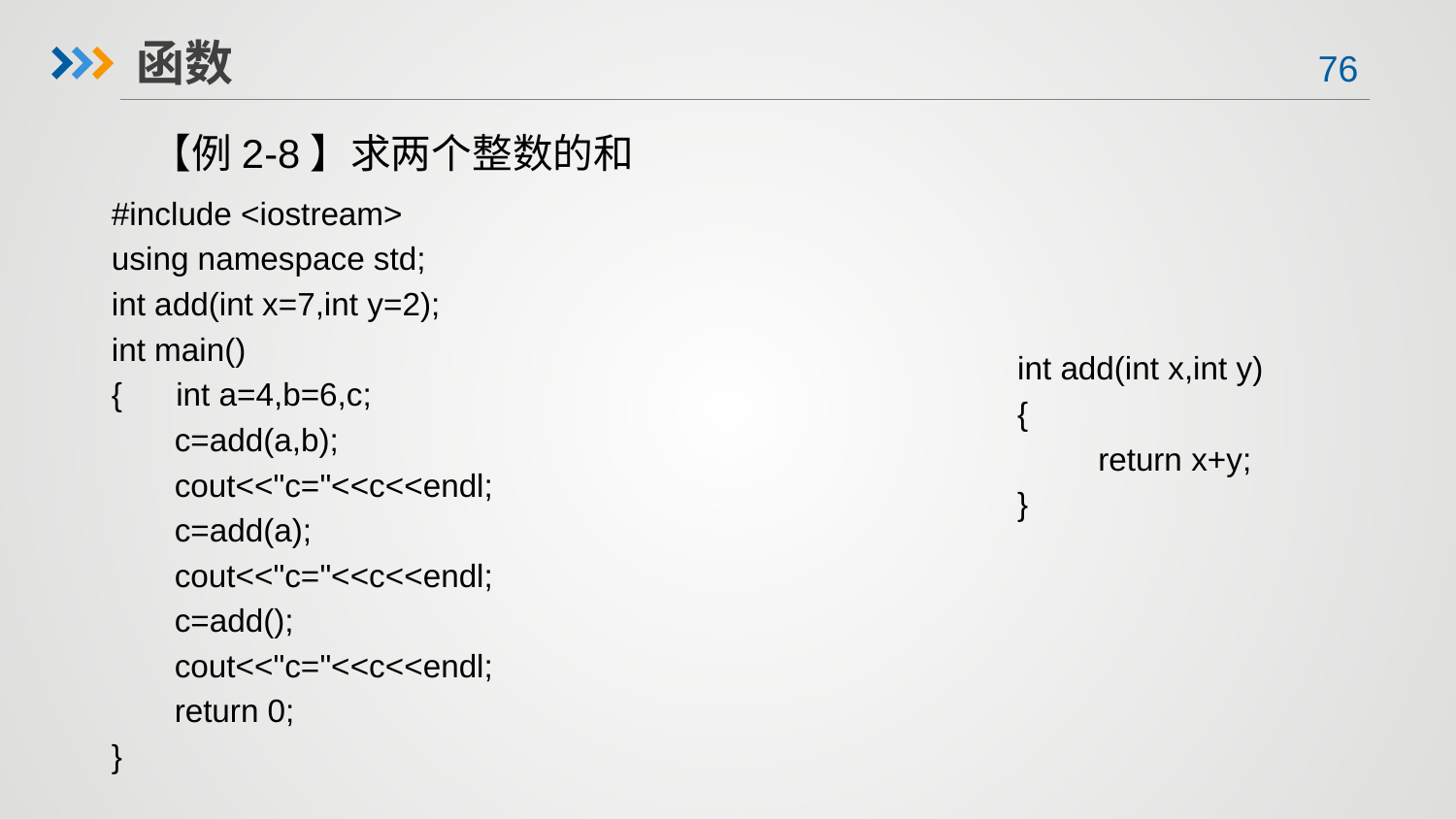

函数
【例2-8】求两个整数的和
#include <iostream>
using namespace std;
int add(int x=7,int y=2);
int main()
{      int a=4,b=6,c;
       c=add(a,b);
       cout<<"c="<<c<<endl;
       c=add(a);
       cout<<"c="<<c<<endl;
       c=add();
       cout<<"c="<<c<<endl;
       return 0;
}
int add(int x,int y)
{
         return x+y;
}